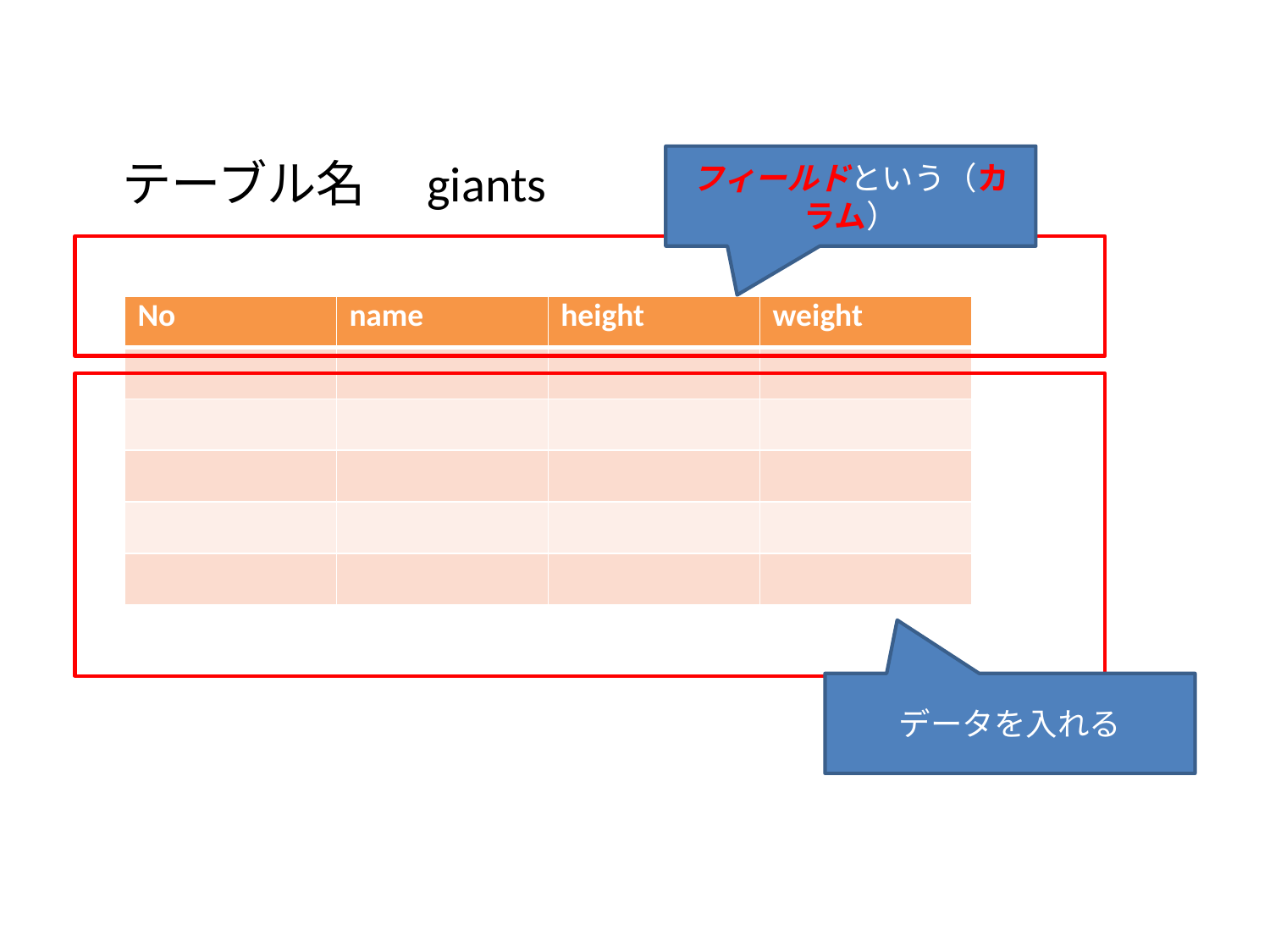

テーブル名　giants
フィールドという（カラム）

| No | name | height | weight |
| --- | --- | --- | --- |
|  |  |  |  |
|  |  |  |  |
|  |  |  |  |
|  |  |  |  |
|  |  |  |  |

データを入れる